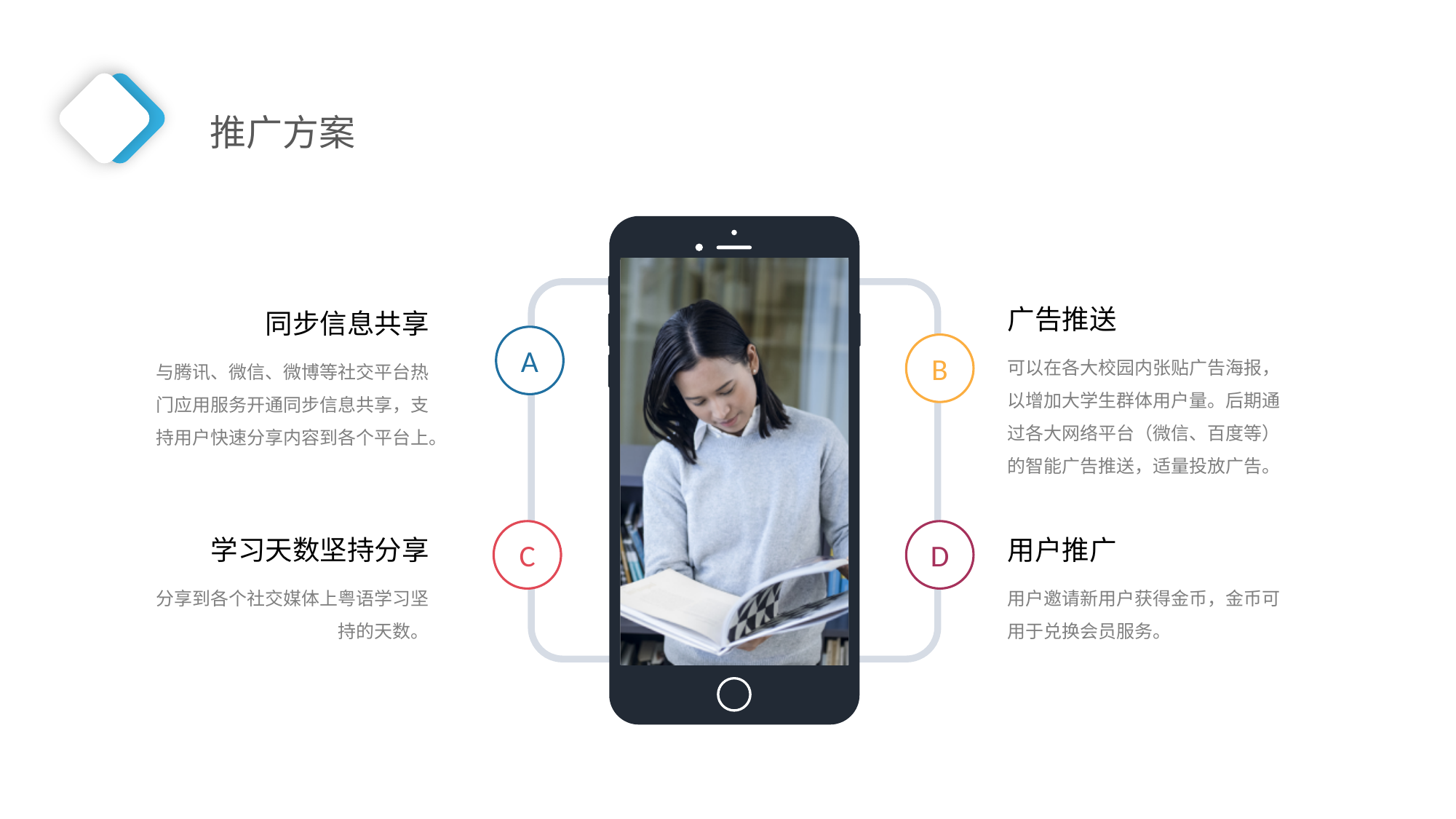

推广方案

广告推送
可以在各大校园内张贴广告海报，以增加大学生群体用户量。后期通过各大网络平台（微信、百度等）的智能广告推送，适量投放广告。

同步信息共享
与腾讯、微信、微博等社交平台热门应用服务开通同步信息共享，支持用户快速分享内容到各个平台上。
A
B
学习天数坚持分享
分享到各个社交媒体上粤语学习坚持的天数。
用户推广
用户邀请新用户获得金币，金币可用于兑换会员服务。
C
D